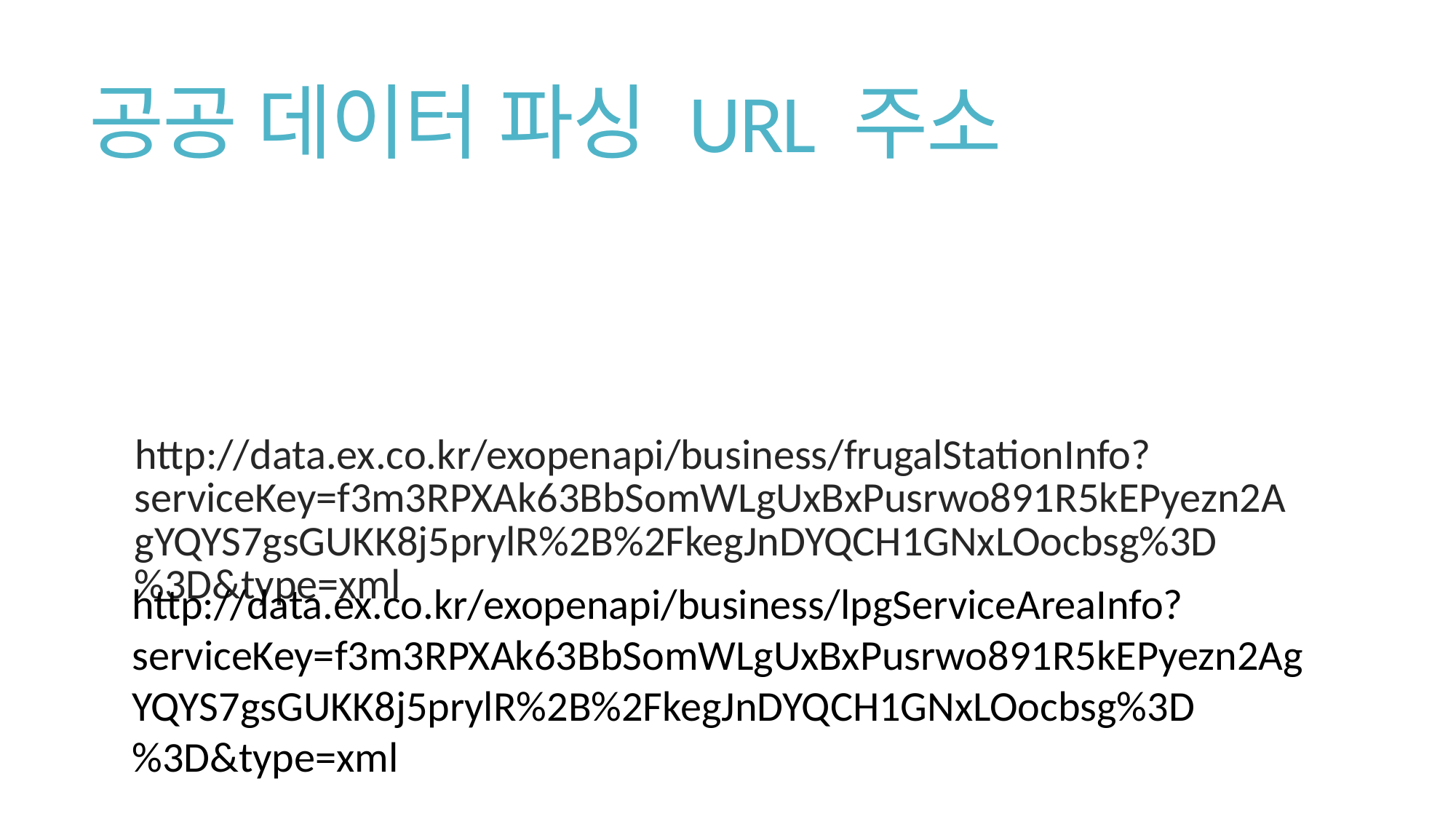

# 공공 데이터 파싱 URL 주소
http://data.ex.co.kr/exopenapi/business/frugalStationInfo?serviceKey=f3m3RPXAk63BbSomWLgUxBxPusrwo891R5kEPyezn2AgYQYS7gsGUKK8j5prylR%2B%2FkegJnDYQCH1GNxLOocbsg%3D%3D&type=xml
http://data.ex.co.kr/exopenapi/business/lpgServiceAreaInfo?serviceKey=f3m3RPXAk63BbSomWLgUxBxPusrwo891R5kEPyezn2AgYQYS7gsGUKK8j5prylR%2B%2FkegJnDYQCH1GNxLOocbsg%3D%3D&type=xml